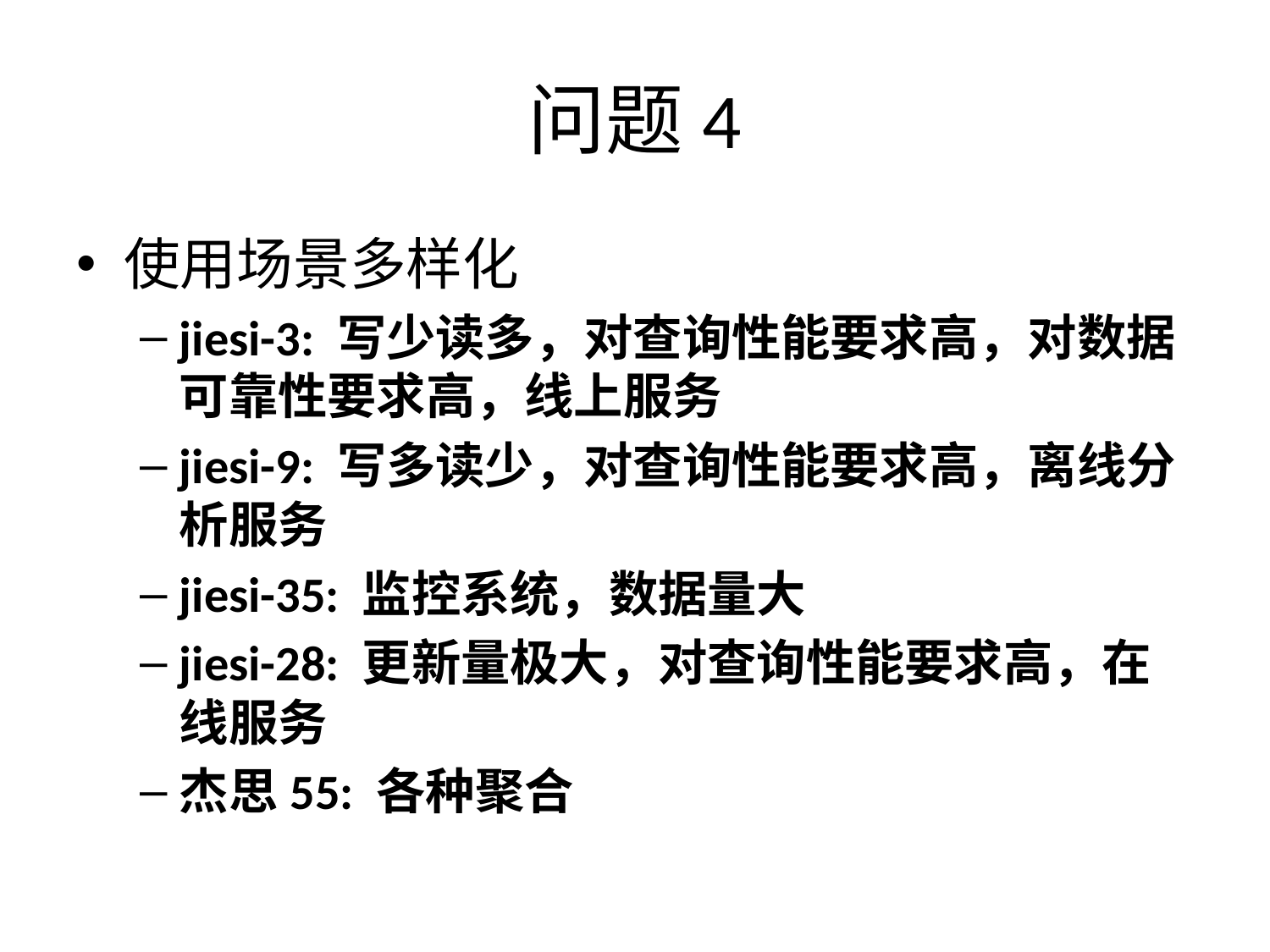

# 问题4
使用场景多样化
jiesi-3: 写少读多，对查询性能要求高，对数据可靠性要求高，线上服务
jiesi-9: 写多读少，对查询性能要求高，离线分析服务
jiesi-35: 监控系统，数据量大
jiesi-28: 更新量极大，对查询性能要求高，在线服务
杰思55: 各种聚合